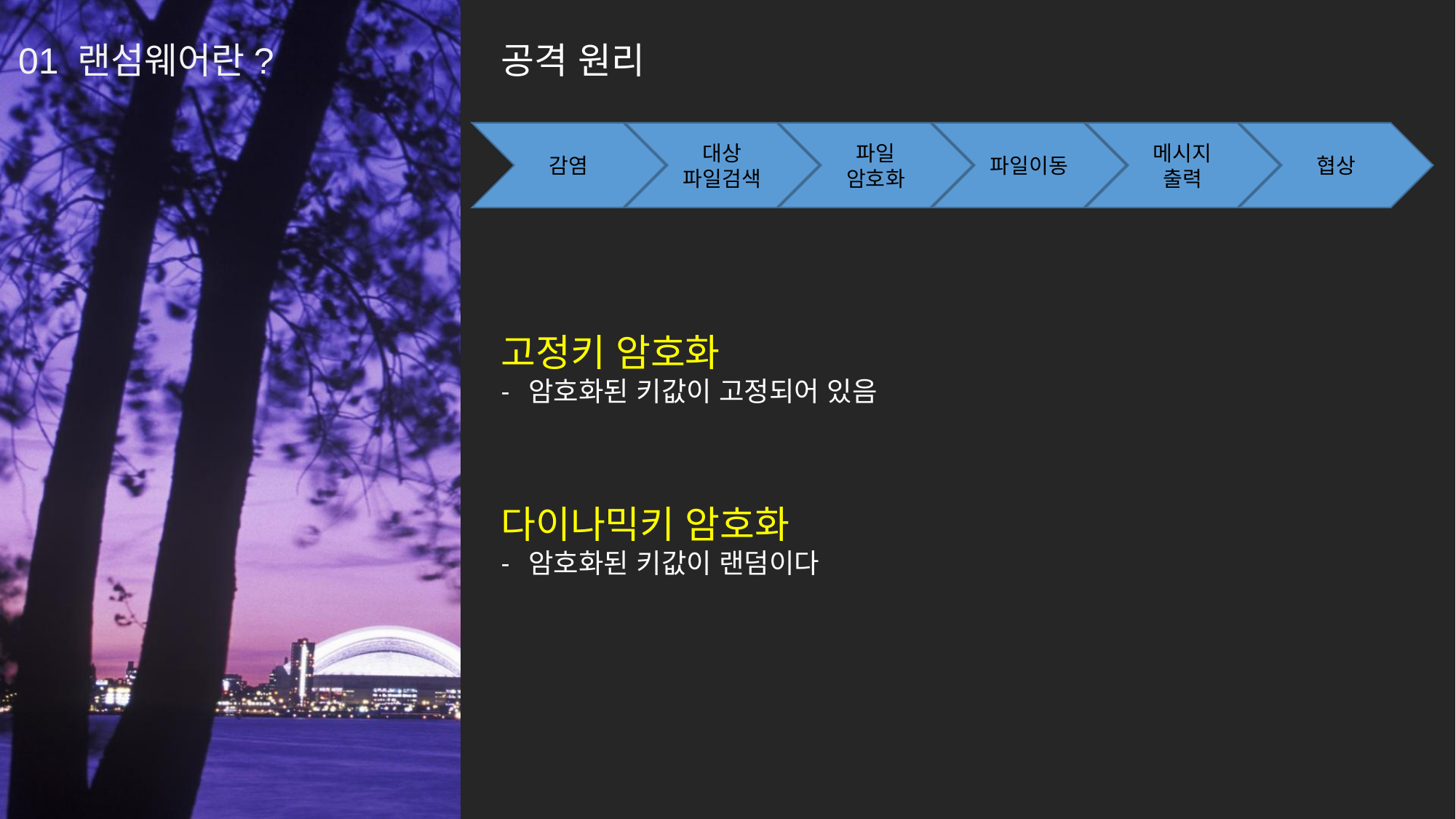

01 랜섬웨어란?
공격 원리
감염
대상
파일검색
파일
암호화
파일이동
메시지
출력
협상
고정키 암호화
-  암호화된 키값이 고정되어 있음
다이나믹키 암호화
-  암호화된 키값이 랜덤이다